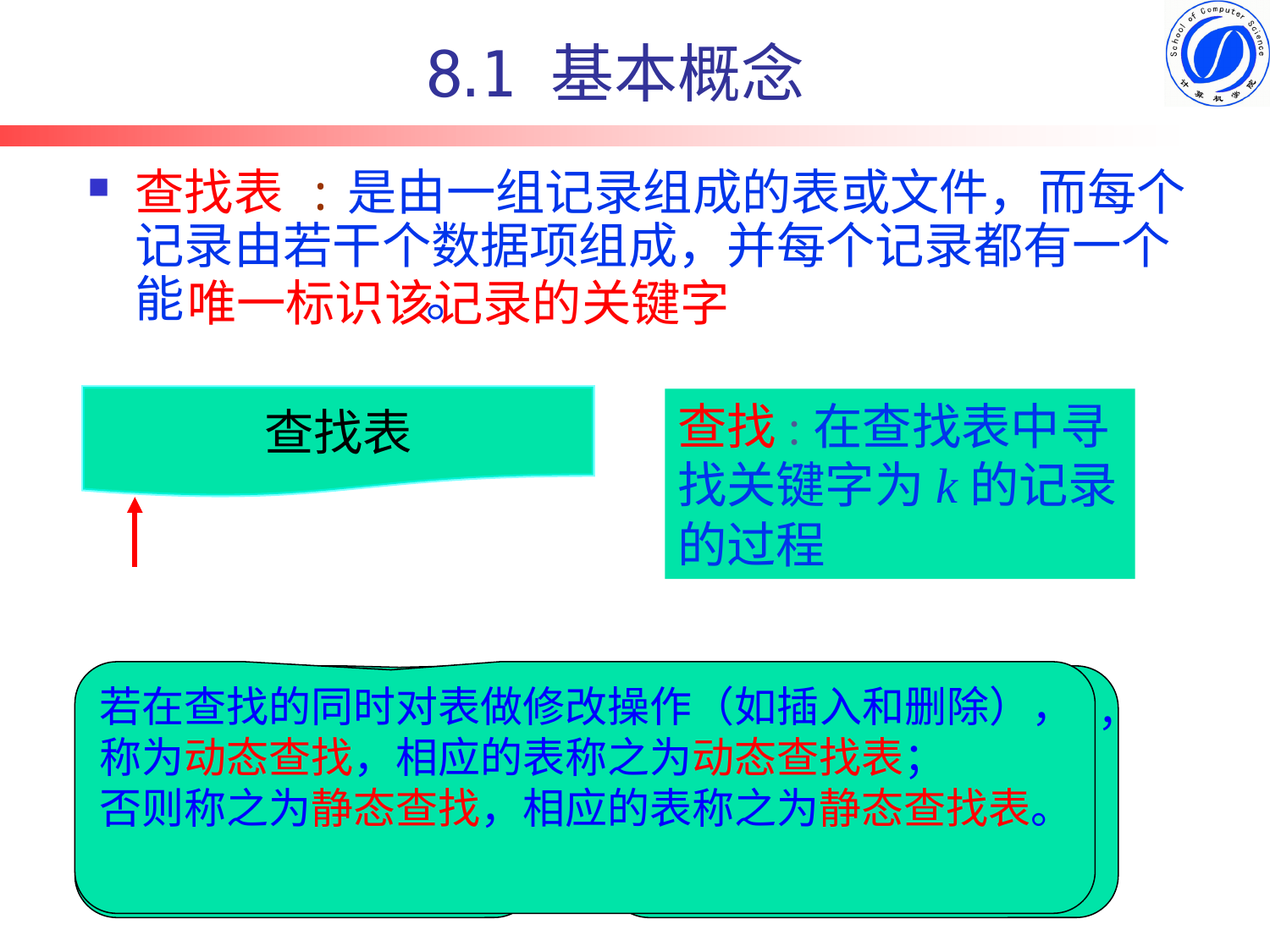

# 8.1 基本概念
查找表 :是由一组记录组成的表或文件，而每个记录由若干个数据项组成，并每个记录都有一个能                      。

唯一标识该记录的关键字
查找表
查找:在查找表中寻找关键字为k的记录的过程
若在查找的同时对表做修改操作（如插入和删除），
称为动态查找，相应的表称之为动态查找表；
否则称之为静态查找，相应的表称之为静态查找表。

若找到，表示查找成功，
返回该记录的信息或该
记录在表中的位置
若未找到，表示查找失败，
返回相关的指示信息。